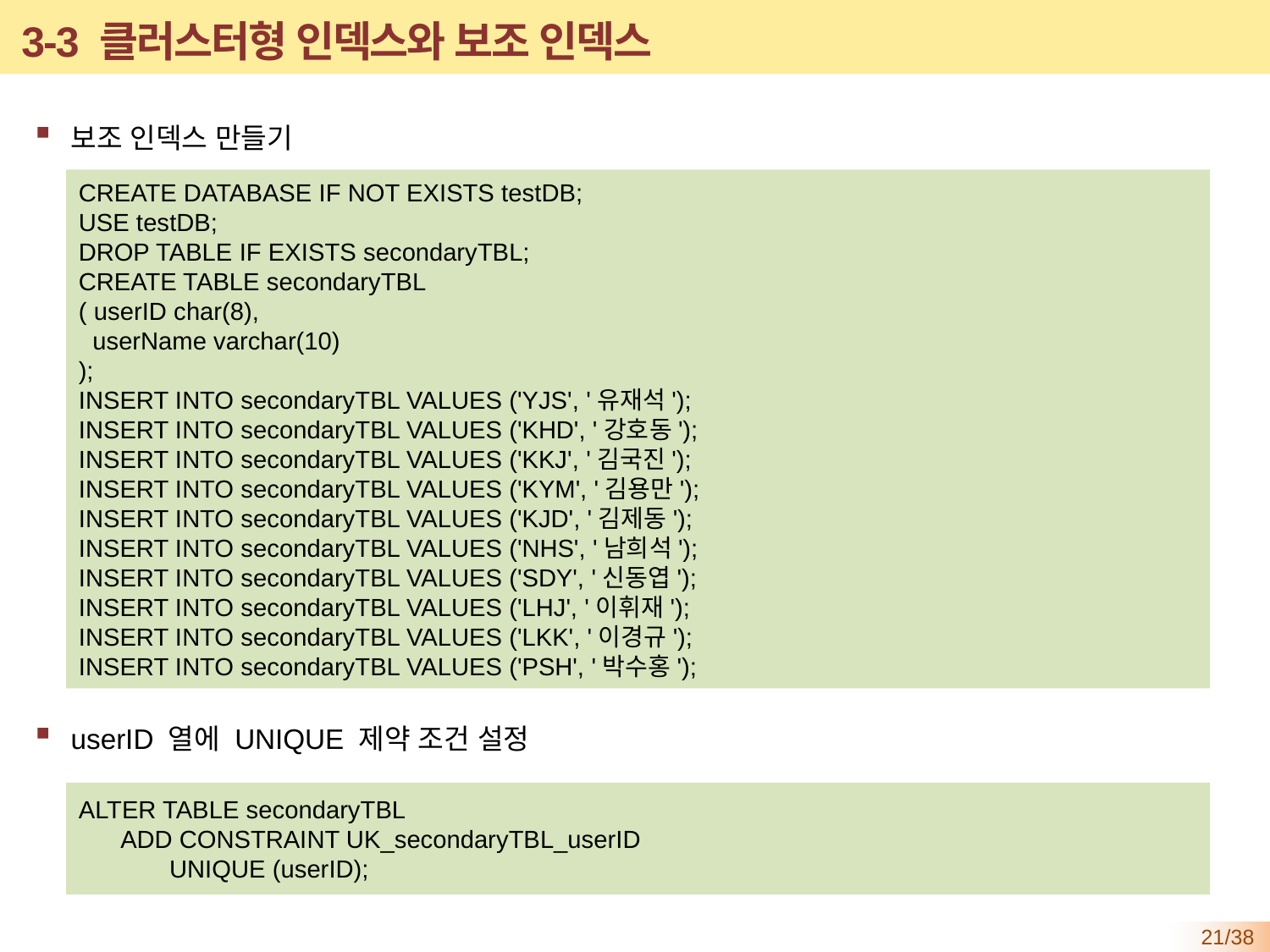

# 3-3 클러스터형 인덱스와 보조 인덱스
보조 인덱스 만들기

userID 열에 UNIQUE 제약 조건 설정
CREATE DATABASE IF NOT EXISTS testDB;
USE testDB;
DROP TABLE IF EXISTS secondaryTBL;
CREATE TABLE secondaryTBL
( userID char(8),
  userName varchar(10)
);
INSERT INTO secondaryTBL VALUES ('YJS', '유재석');
INSERT INTO secondaryTBL VALUES ('KHD', '강호동');
INSERT INTO secondaryTBL VALUES ('KKJ', '김국진');
INSERT INTO secondaryTBL VALUES ('KYM', '김용만');
INSERT INTO secondaryTBL VALUES ('KJD', '김제동');
INSERT INTO secondaryTBL VALUES ('NHS', '남희석');
INSERT INTO secondaryTBL VALUES ('SDY', '신동엽');
INSERT INTO secondaryTBL VALUES ('LHJ', '이휘재');
INSERT INTO secondaryTBL VALUES ('LKK', '이경규');
INSERT INTO secondaryTBL VALUES ('PSH', '박수홍');
ALTER TABLE secondaryTBL
      ADD CONSTRAINT UK_secondaryTBL_userID
             UNIQUE (userID);